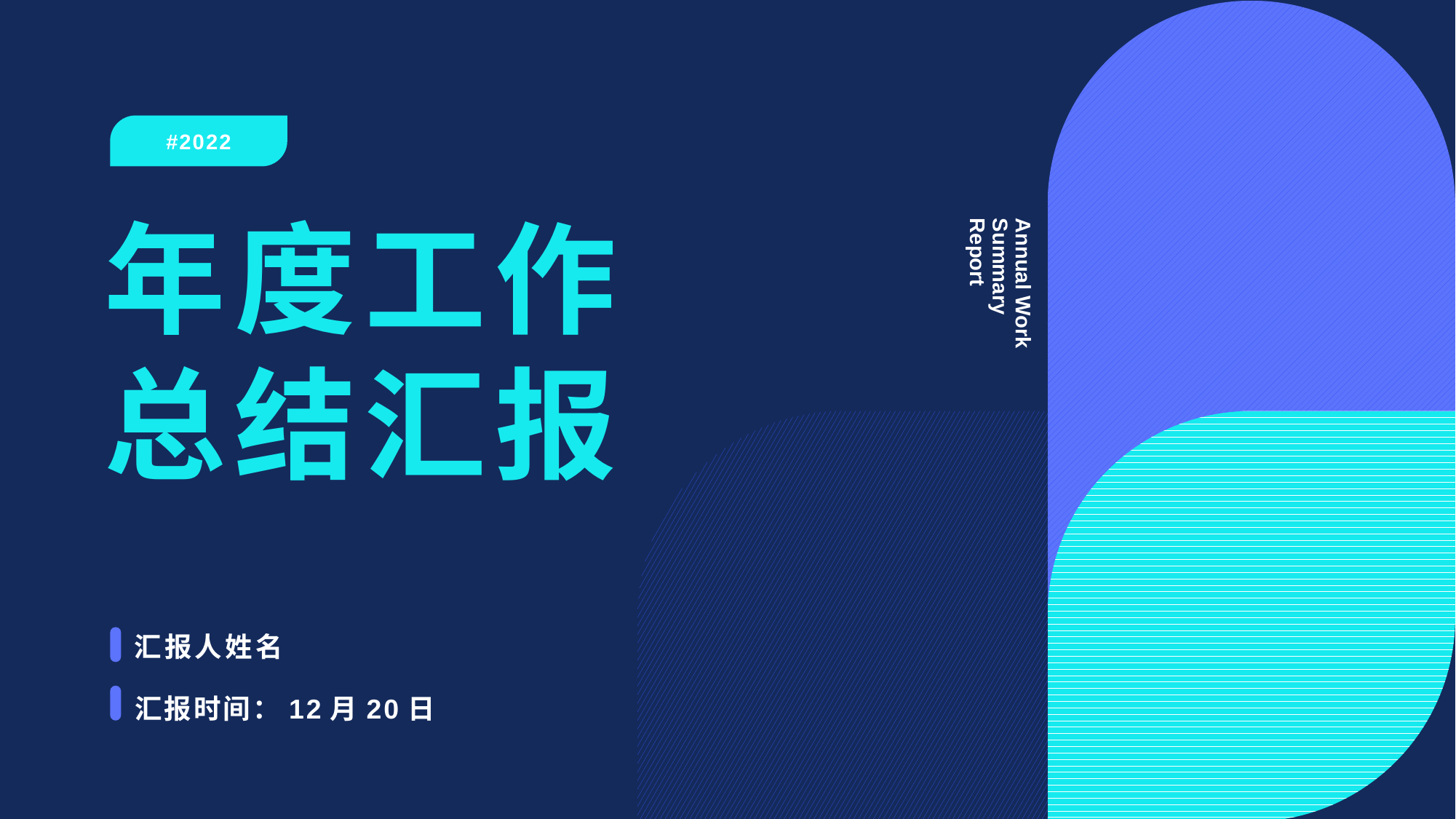

#2022
# 年度工作 总结汇报
Annual Work
Summary Report
汇报人姓名
汇报时间：12月20日